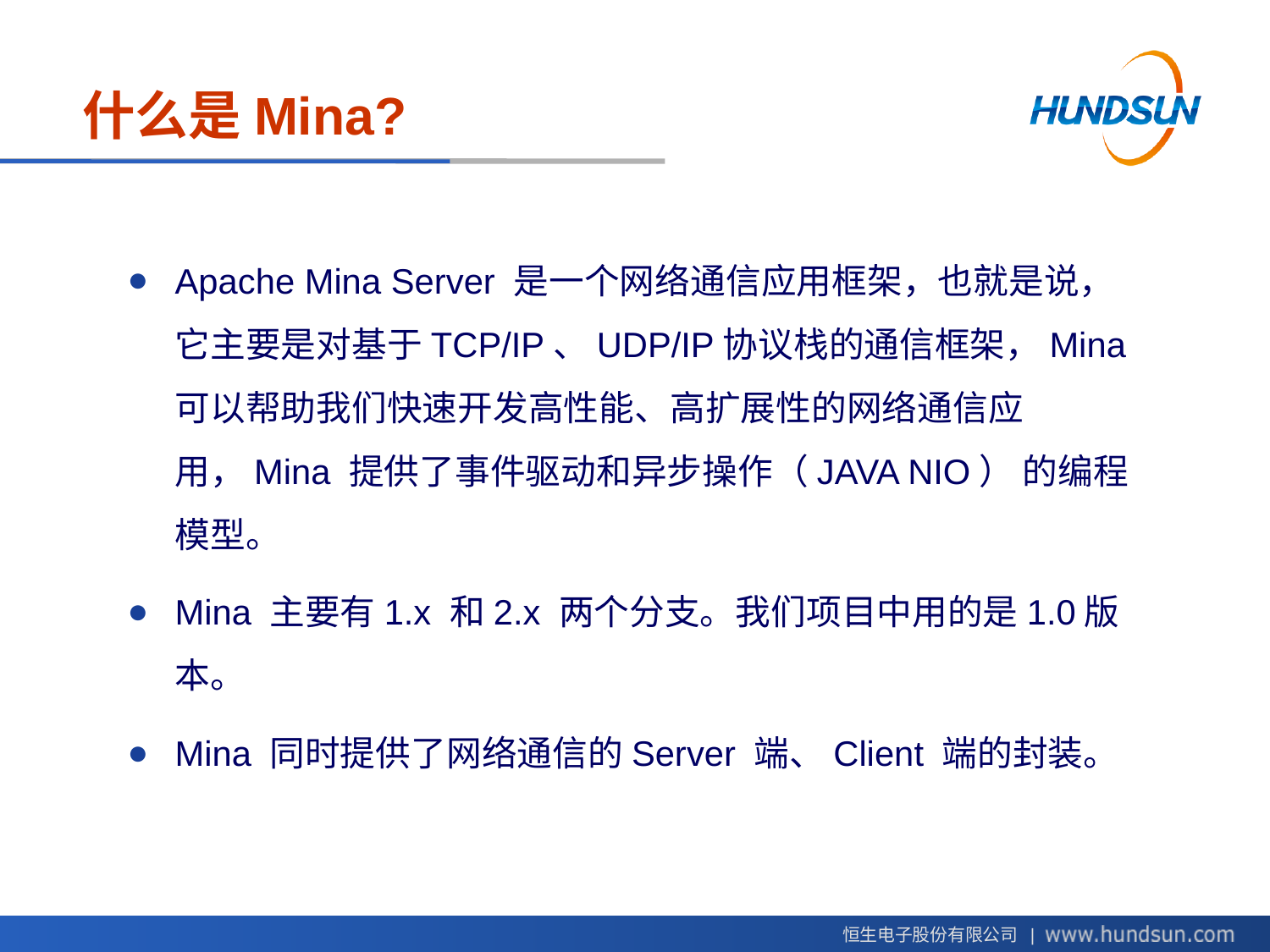

# 什么是Mina?
Apache Mina Server 是一个网络通信应用框架，也就是说，它主要是对基于TCP/IP、UDP/IP协议栈的通信框架，Mina 可以帮助我们快速开发高性能、高扩展性的网络通信应用，Mina 提供了事件驱动和异步操作（JAVA NIO） 的编程模型。
Mina 主要有1.x 和2.x 两个分支。我们项目中用的是1.0版本。
Mina 同时提供了网络通信的Server 端、Client 端的封装。